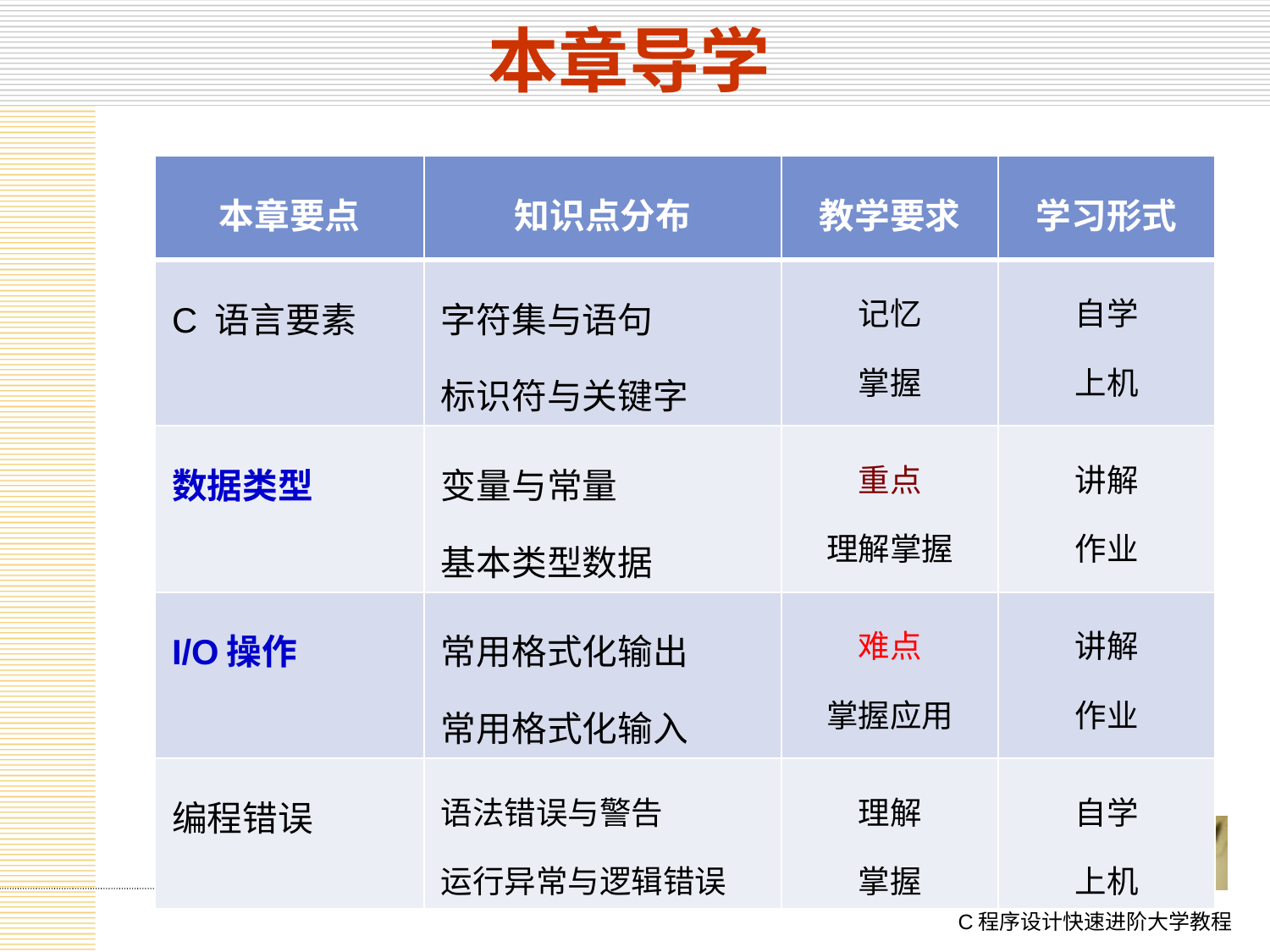

# 本章导学
| 本章要点 | 知识点分布 | 教学要求 | 学习形式 |
| --- | --- | --- | --- |
| C 语言要素 | 字符集与语句 标识符与关键字 | 记忆 掌握 | 自学 上机 |
| 数据类型 | 变量与常量 基本类型数据 | 重点 理解掌握 | 讲解 作业 |
| I/O操作 | 常用格式化输出 常用格式化输入 | 难点 掌握应用 | 讲解 作业 |
| 编程错误 | 语法错误与警告 运行异常与逻辑错误 | 理解 掌握 | 自学 上机 |

2
C程序设计快速进阶大学教程